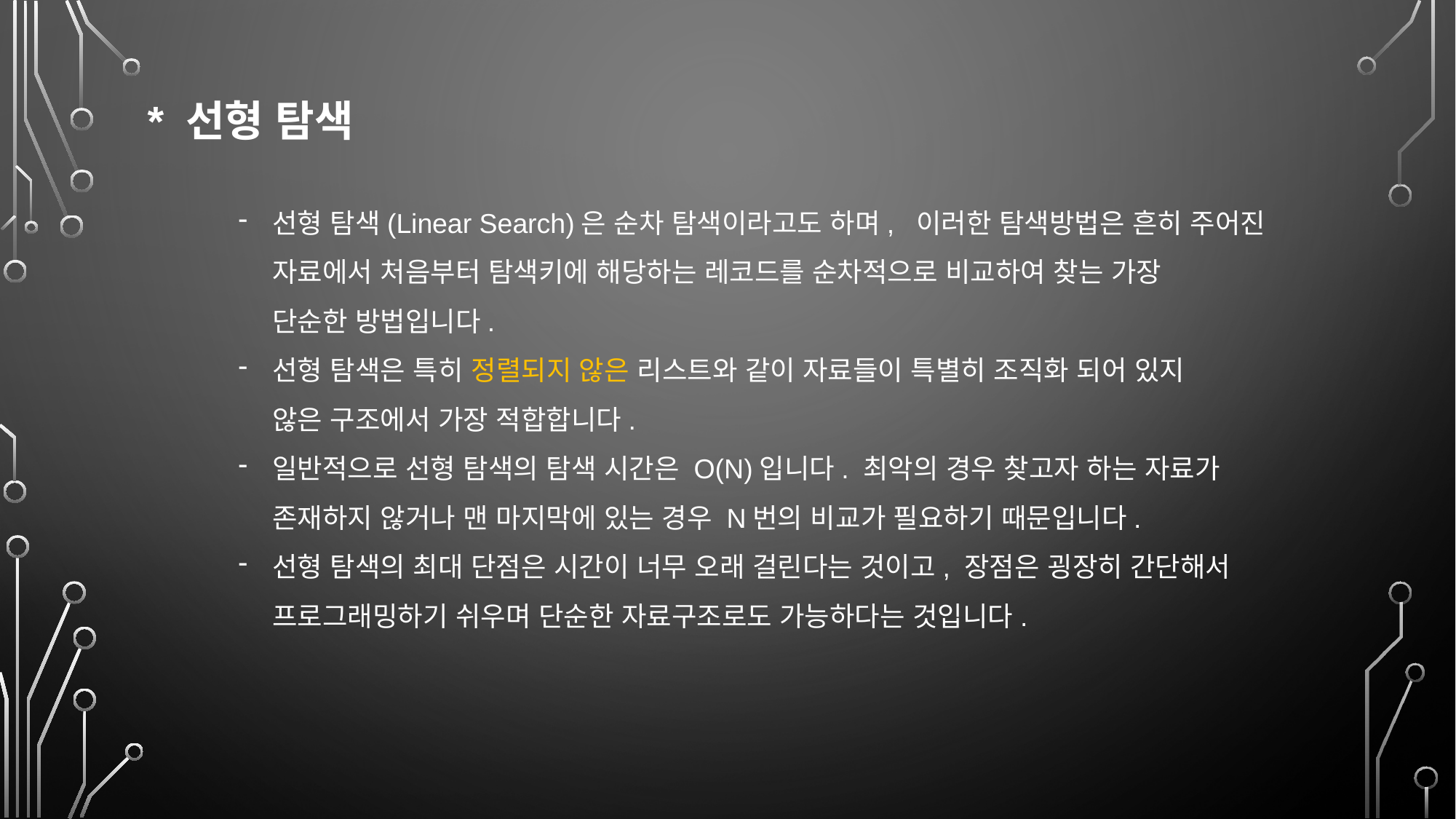

* 선형 탐색
선형 탐색(Linear Search)은 순차 탐색이라고도 하며,  이러한 탐색방법은 흔히 주어진
자료에서 처음부터 탐색키에 해당하는 레코드를 순차적으로 비교하여 찾는 가장
단순한 방법입니다.
선형 탐색은 특히 정렬되지 않은 리스트와 같이 자료들이 특별히 조직화 되어 있지
않은 구조에서 가장 적합합니다.
일반적으로 선형 탐색의 탐색 시간은 O(N)입니다. 최악의 경우 찾고자 하는 자료가
존재하지 않거나 맨 마지막에 있는 경우 N번의 비교가 필요하기 때문입니다.
선형 탐색의 최대 단점은 시간이 너무 오래 걸린다는 것이고, 장점은 굉장히 간단해서
프로그래밍하기 쉬우며 단순한 자료구조로도 가능하다는 것입니다.